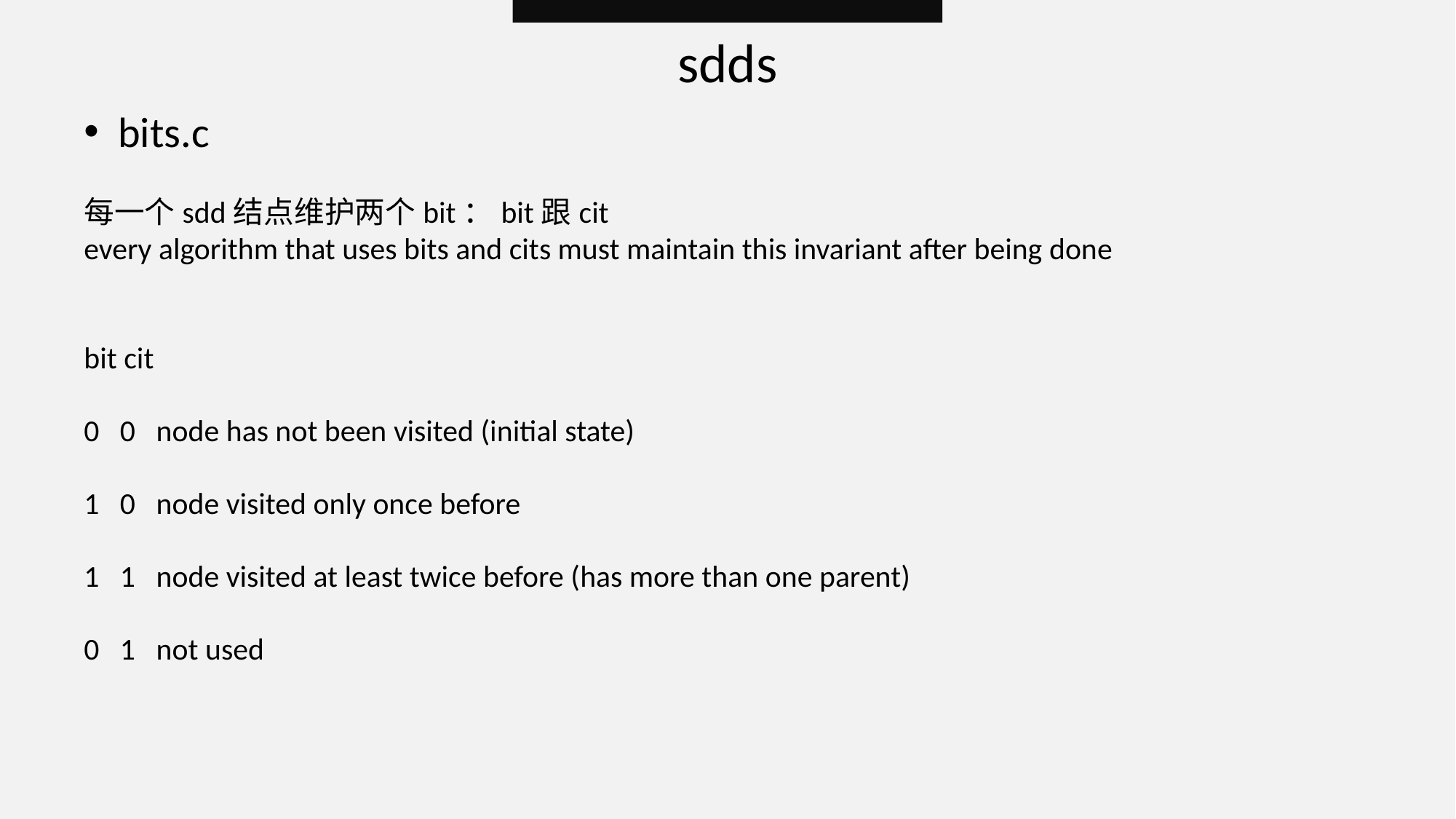

sdds
bits.c

每一个sdd结点维护两个bit：bit跟cit
every algorithm that uses bits and cits must maintain this invariant after being done

bit cit

0   0   node has not been visited (initial state)

1   0   node visited only once before

1   1   node visited at least twice before (has more than one parent)

0   1   not used